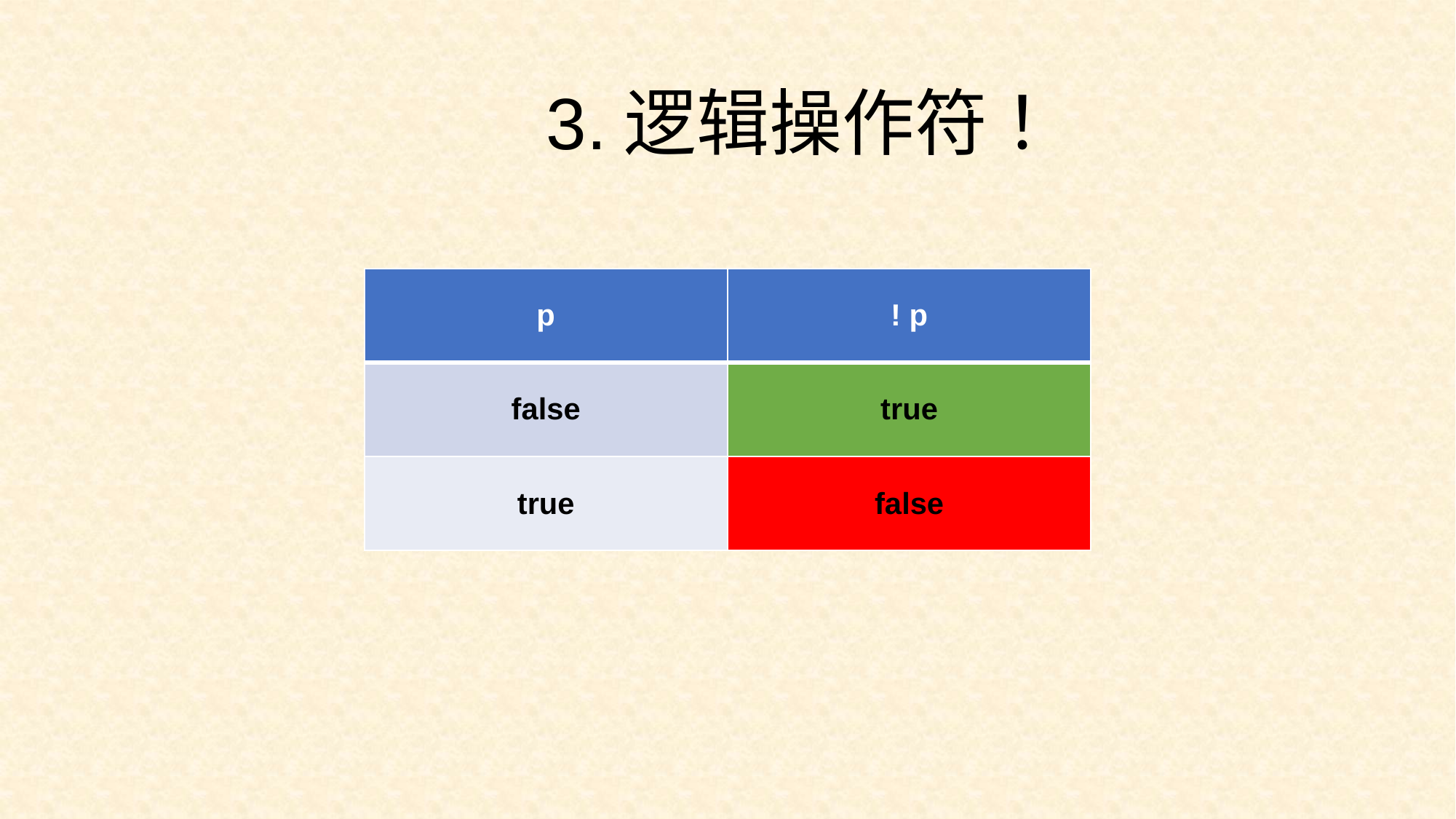

3.逻辑操作符 ！
| p | ! p |
| --- | --- |
| false | true |
| true | false |